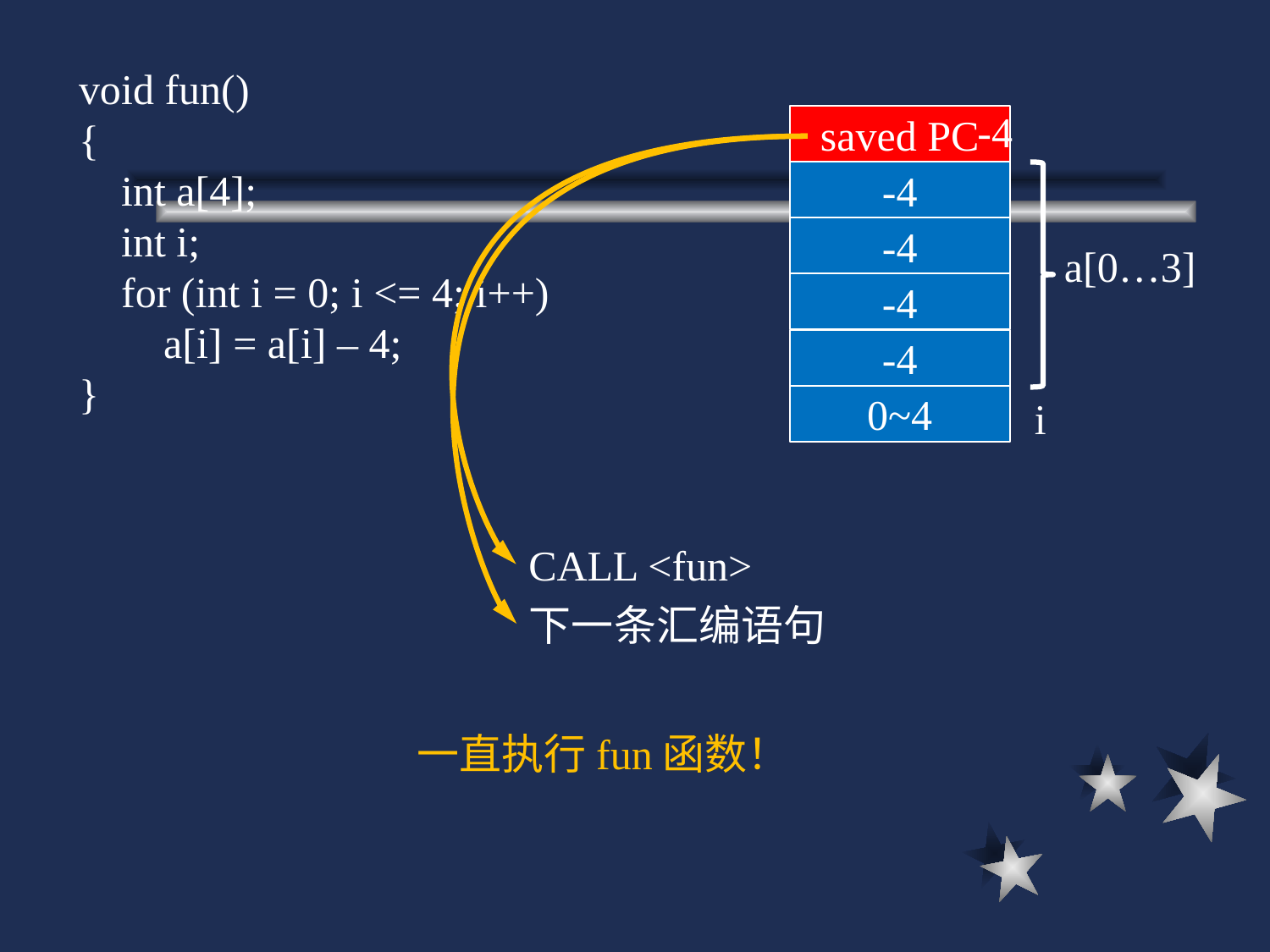

void fun()
{
    int a[4];
    int i;
    for (int i = 0; i <= 4; i++)
        a[i] = a[i] – 4;
}
-4
saved PC
-4

-4
a[0…3]
-4
-4
i
0~4
CALL <fun>
下一条汇编语句
一直执行fun函数！